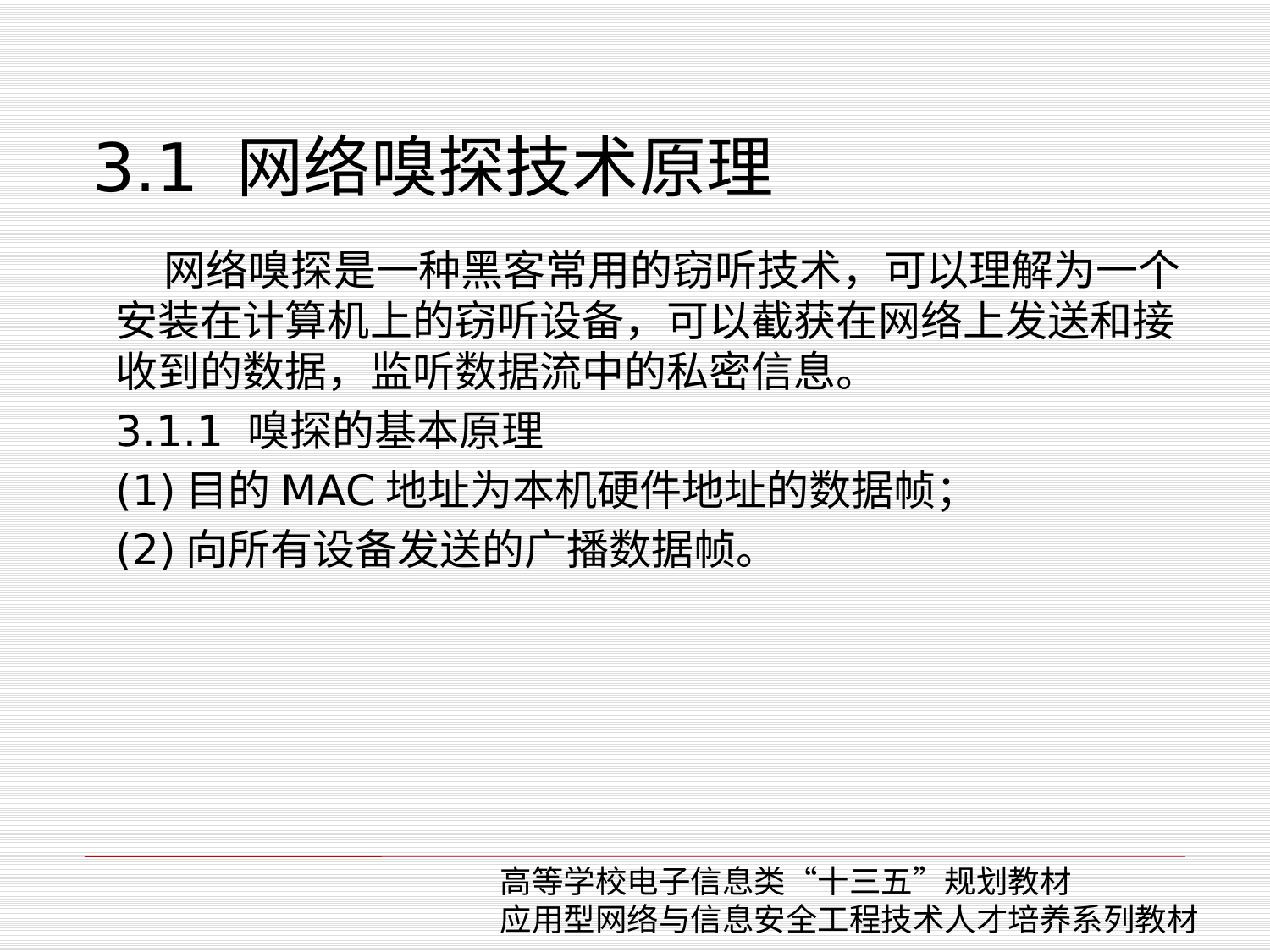

# 3.1 网络嗅探技术原理
    网络嗅探是一种黑客常用的窃听技术，可以理解为一个安装在计算机上的窃听设备，可以截获在网络上发送和接收到的数据，监听数据流中的私密信息。
3.1.1 嗅探的基本原理
(1)目的MAC地址为本机硬件地址的数据帧；
(2)向所有设备发送的广播数据帧。
高等学校电子信息类“十三五”规划教材
应用型网络与信息安全工程技术人才培养系列教材